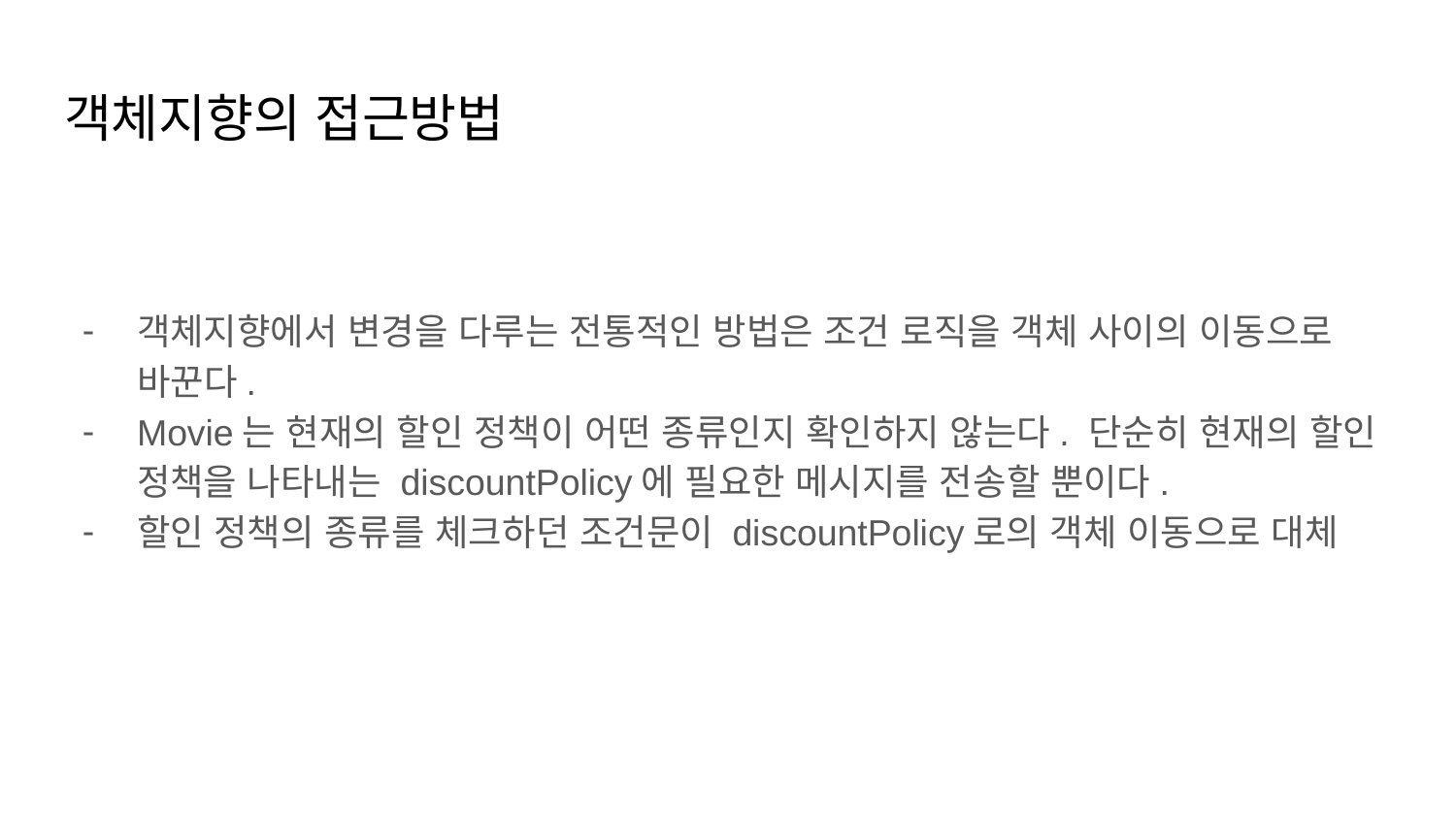

# 객체지향의 접근방법
객체지향에서 변경을 다루는 전통적인 방법은 조건 로직을 객체 사이의 이동으로 바꾼다.
Movie는 현재의 할인 정책이 어떤 종류인지 확인하지 않는다. 단순히 현재의 할인 정책을 나타내는 discountPolicy에 필요한 메시지를 전송할 뿐이다.
할인 정책의 종류를 체크하던 조건문이 discountPolicy로의 객체 이동으로 대체